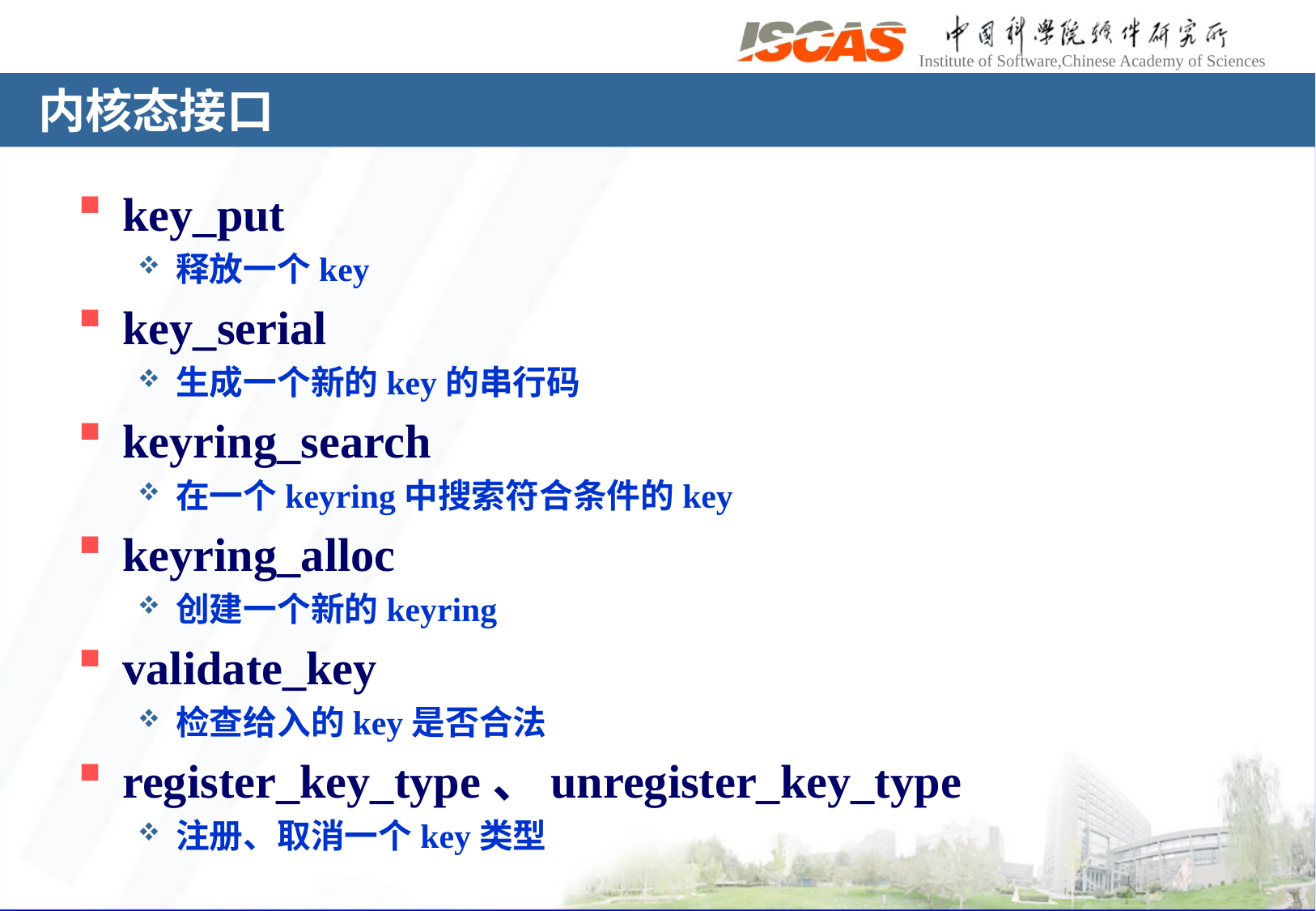

# 内核态接口
key_put
释放一个key
key_serial
生成一个新的key的串行码
keyring_search
在一个keyring中搜索符合条件的key
keyring_alloc
创建一个新的keyring
validate_key
检查给入的key是否合法
register_key_type、unregister_key_type
注册、取消一个key类型